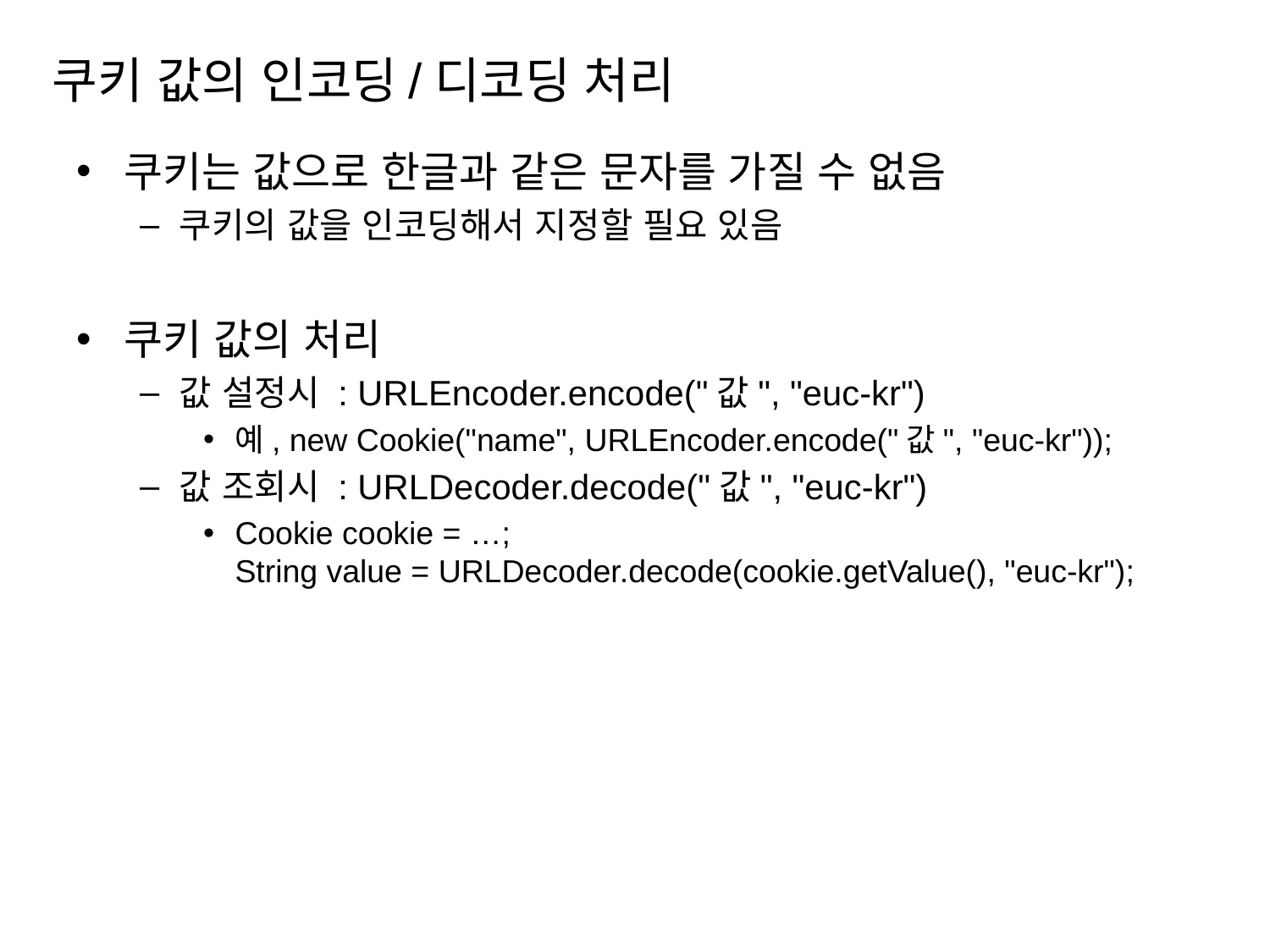

# 쿠키 값의 인코딩/디코딩 처리
쿠키는 값으로 한글과 같은 문자를 가질 수 없음
쿠키의 값을 인코딩해서 지정할 필요 있음

쿠키 값의 처리
값 설정시 : URLEncoder.encode("값", "euc-kr")
예, new Cookie("name", URLEncoder.encode("값", "euc-kr"));
값 조회시 : URLDecoder.decode("값", "euc-kr")
Cookie cookie = …;
String value = URLDecoder.decode(cookie.getValue(), "euc-kr");